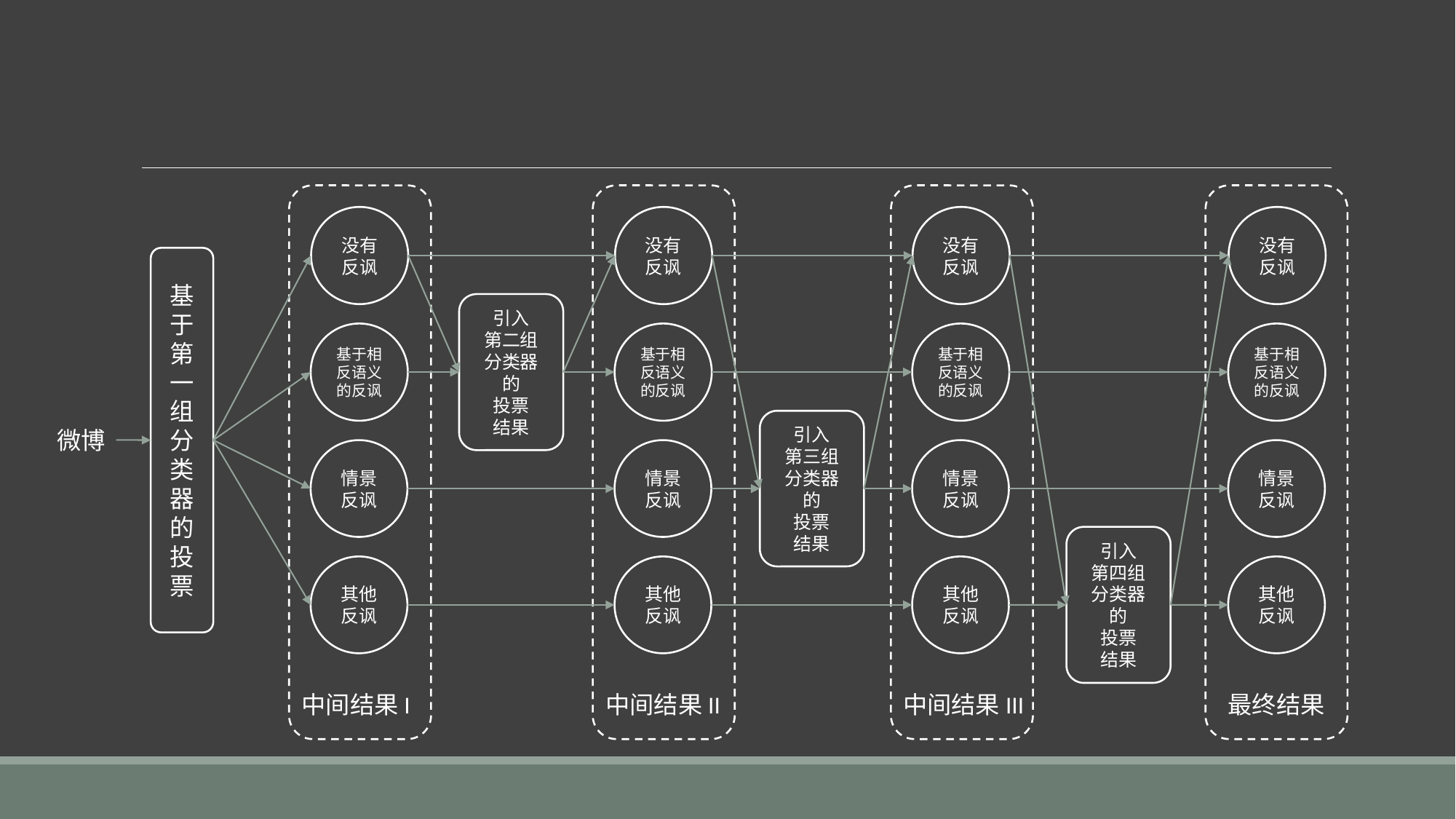

#

没有
反讽
基于相反语义的反讽
情景
反讽
其他
反讽
没有
反讽
基于相反语义的反讽
情景
反讽
其他
反讽
没有
反讽
基于相反语义的反讽
情景
反讽
其他
反讽
没有
反讽
基于相反语义的反讽
情景
反讽
其他
反讽
基于第一组分类器的投票
引入
第二组
分类器
的
投票
结果
引入
第三组
分类器
的
投票
结果
微博
引入
第四组
分类器
的
投票
结果
中间结果I
中间结果II
中间结果III
最终结果